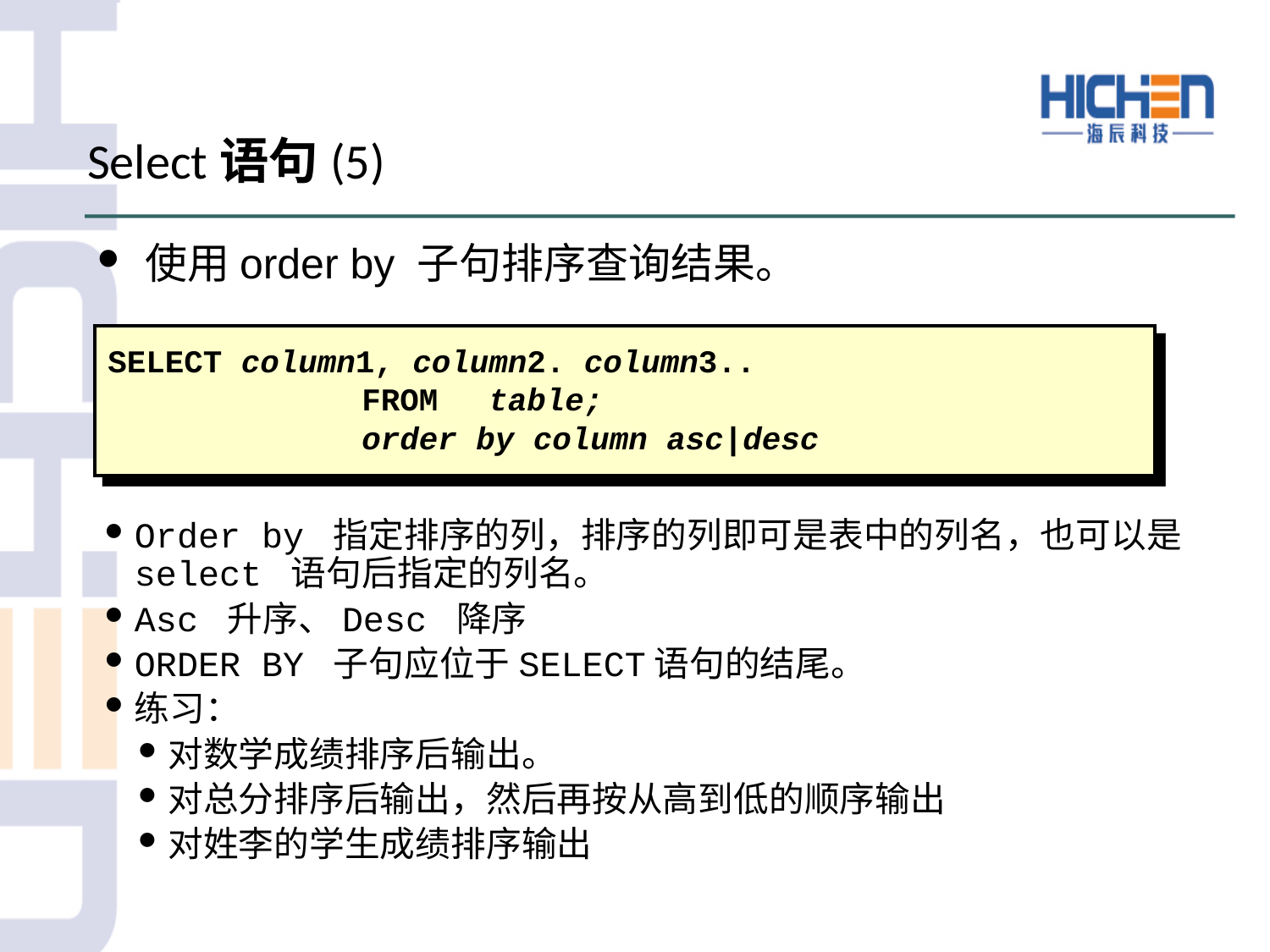

Select语句(5)

使用order by 子句排序查询结果。
SELECT column1, column2. column3..
		FROM	table;
		order by column asc|desc
Order by 指定排序的列，排序的列即可是表中的列名，也可以是select 语句后指定的列名。
Asc 升序、Desc 降序
ORDER BY 子句应位于SELECT语句的结尾。
练习：
对数学成绩排序后输出。
对总分排序后输出，然后再按从高到低的顺序输出
对姓李的学生成绩排序输出